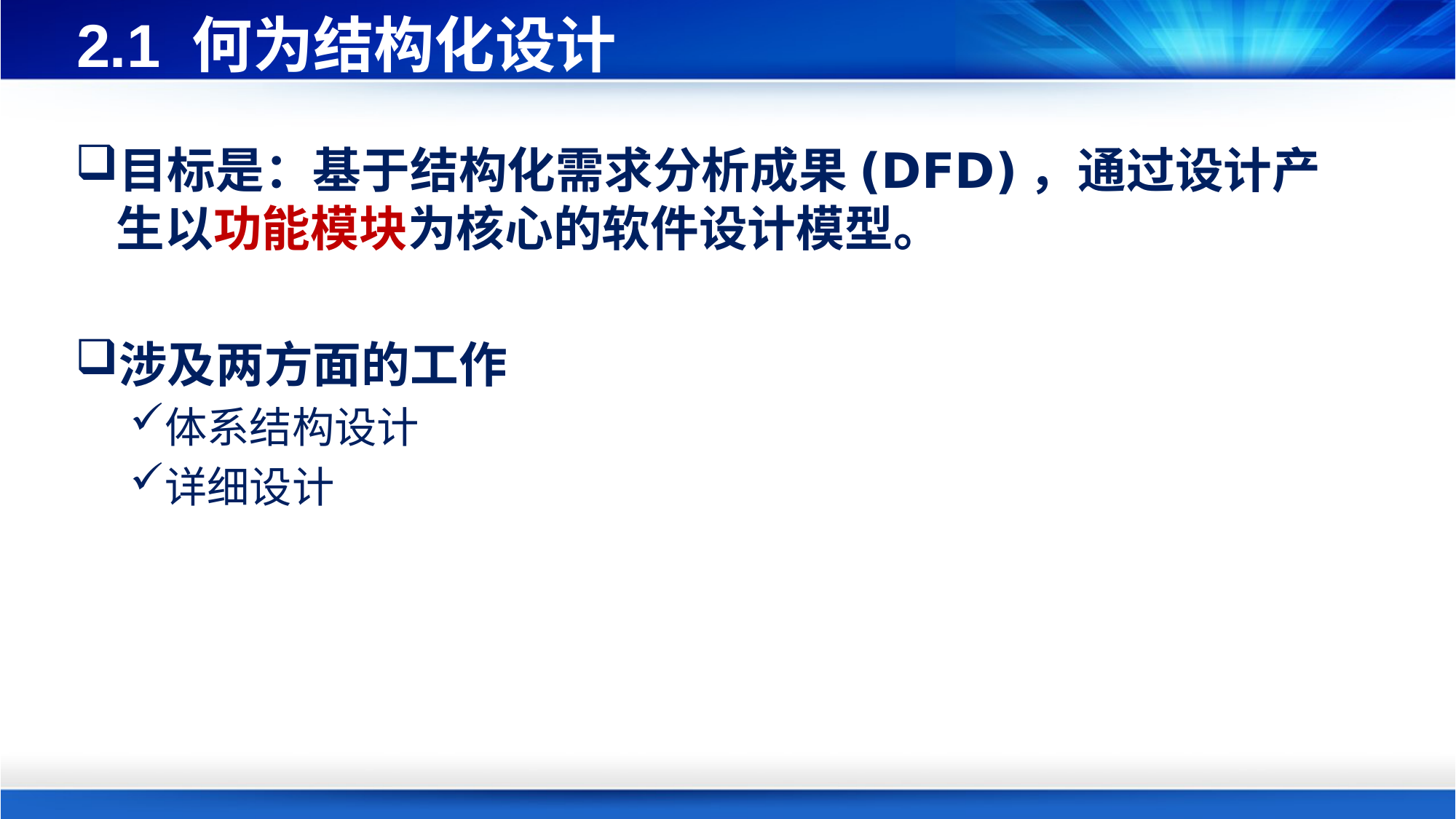

# 2.1 何为结构化设计
目标是：基于结构化需求分析成果(DFD)，通过设计产生以功能模块为核心的软件设计模型。

涉及两方面的工作
体系结构设计
详细设计